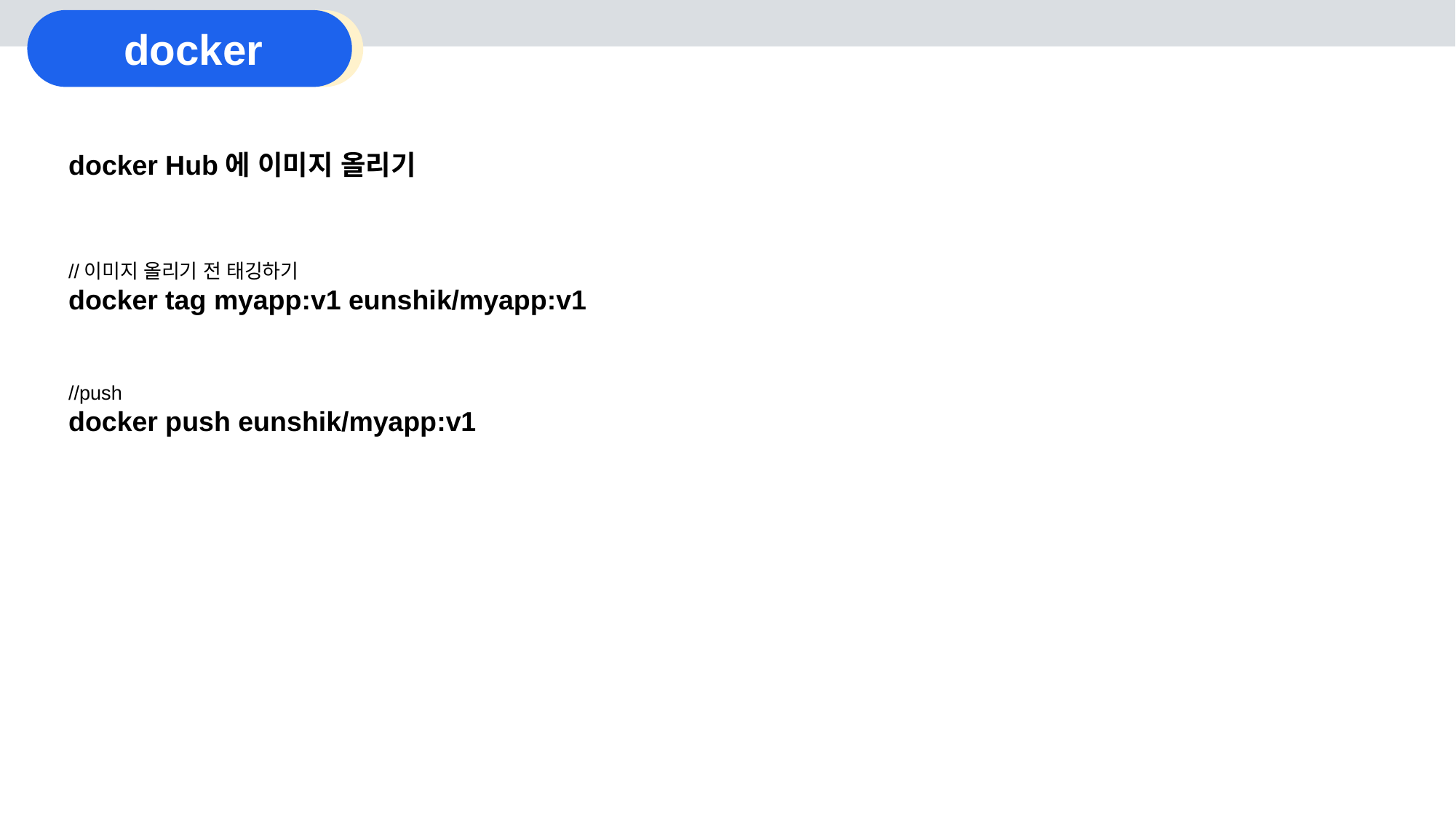

docker
docker Hub에 이미지 올리기
//이미지 올리기 전 태깅하기
docker tag myapp:v1 eunshik/myapp:v1

//push
docker push eunshik/myapp:v1